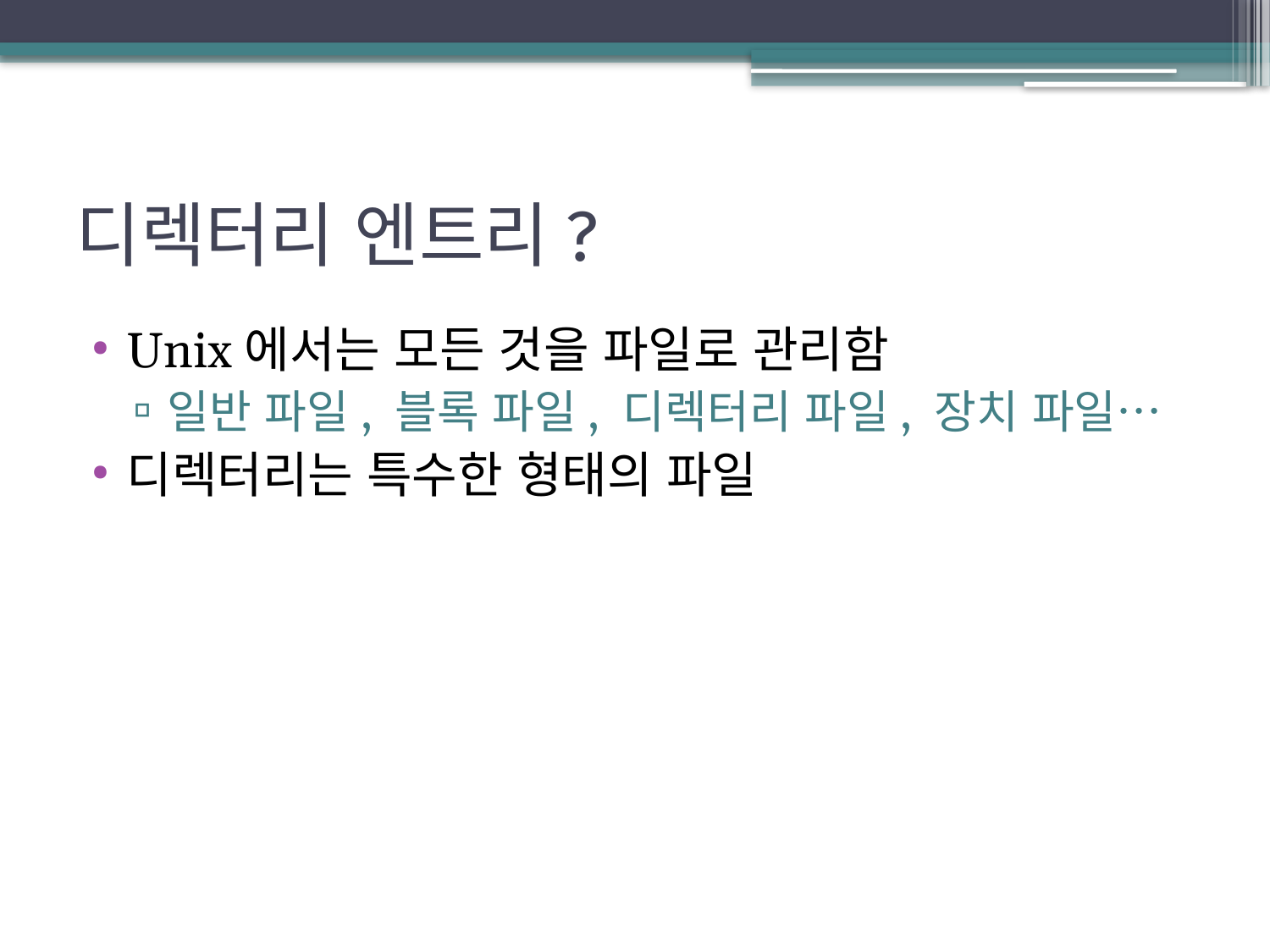

# 디렉터리 엔트리?
Unix에서는 모든 것을 파일로 관리함
일반 파일, 블록 파일, 디렉터리 파일, 장치 파일…
디렉터리는 특수한 형태의 파일